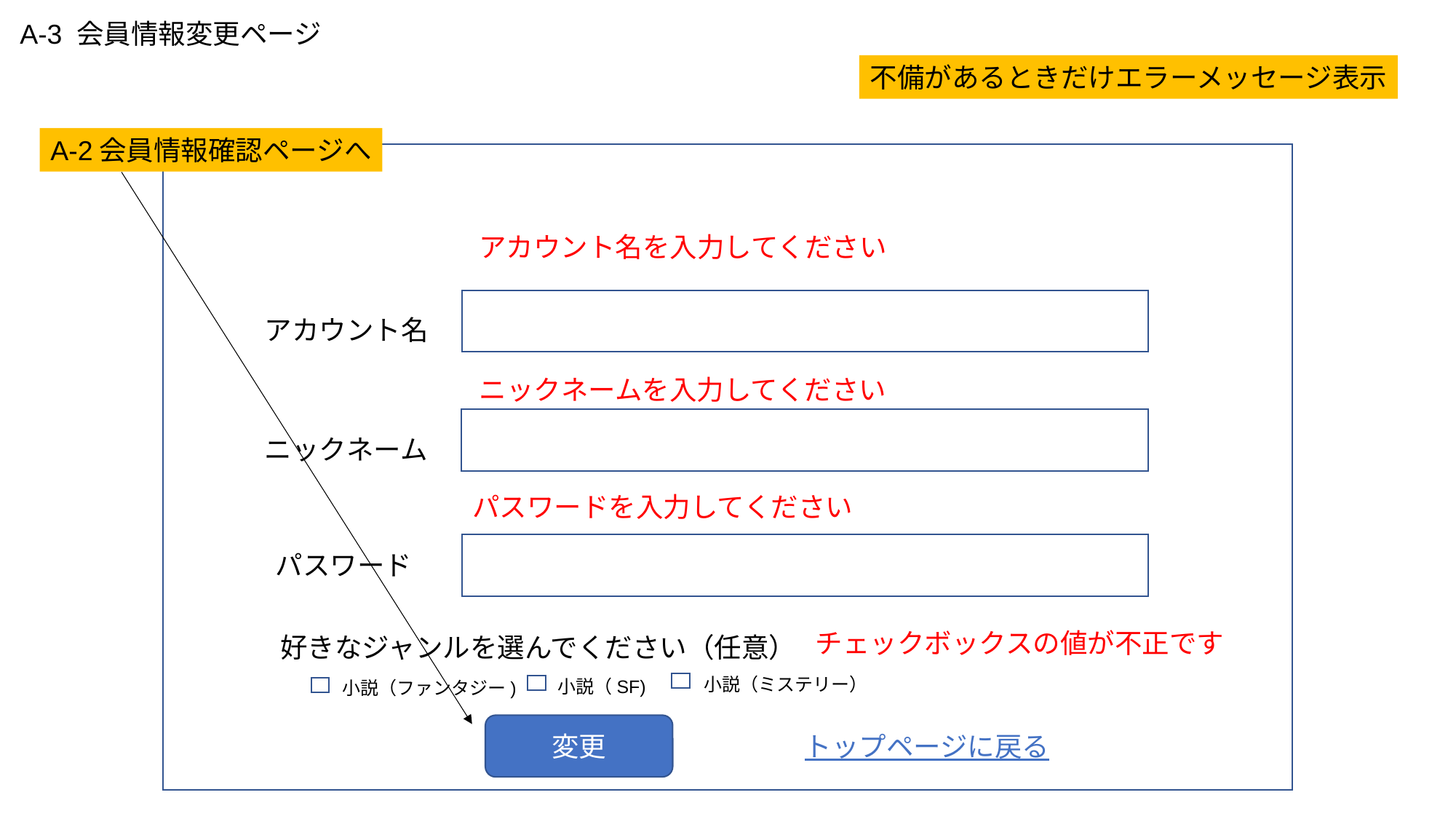

A-3 会員情報変更ページ
不備があるときだけエラーメッセージ表示
A-2会員情報確認ページへ

アカウント名を入力してください

アカウント名
ニックネームを入力してください

ニックネーム
パスワードを入力してください

パスワード
チェックボックスの値が不正です
好きなジャンルを選んでください（任意）
小説（ミステリー）
小説（SF)
小説（ファンタジー)

変更
トップページに戻る